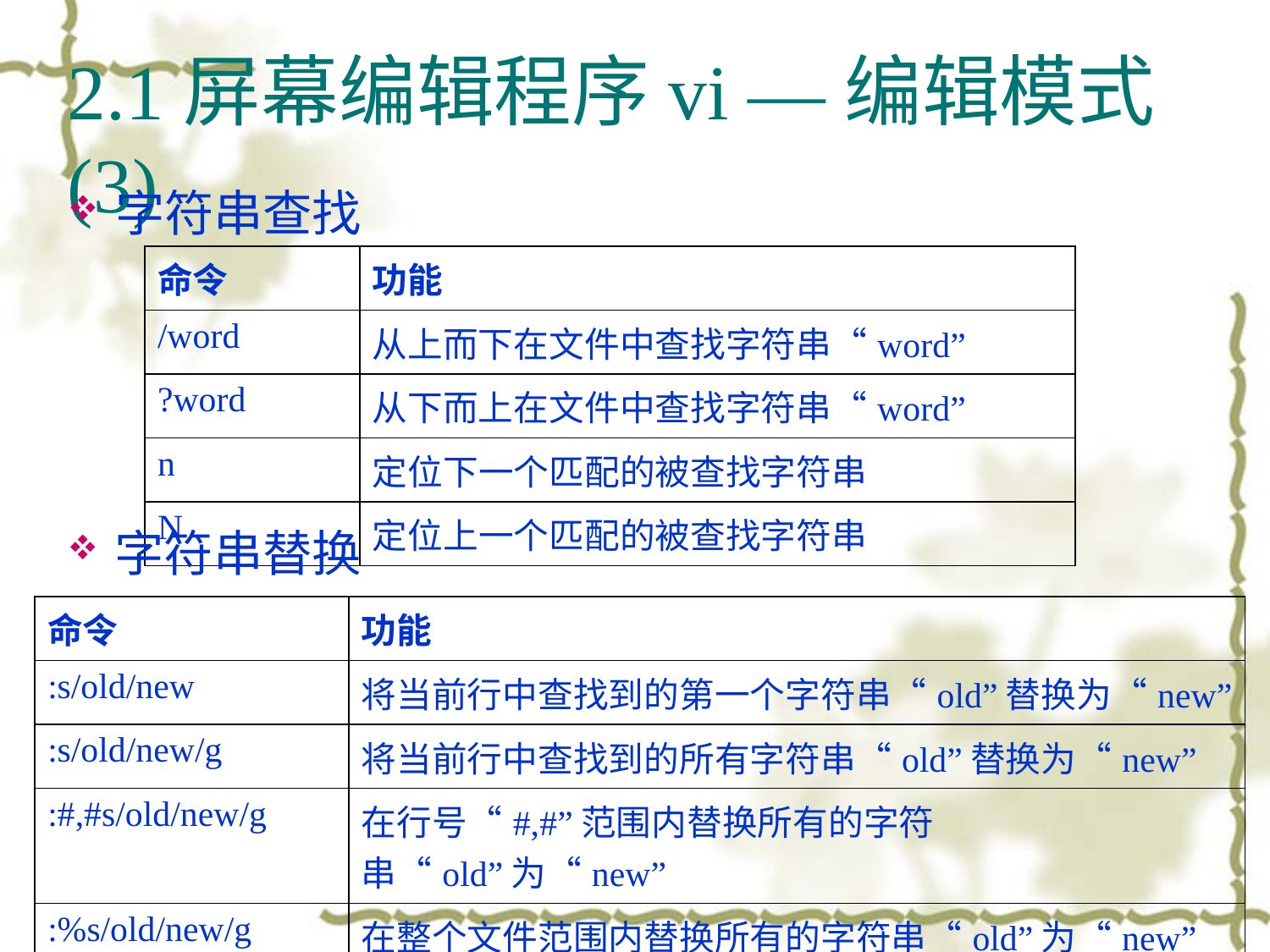

# 2.1屏幕编辑程序vi —编辑模式(3)
字符串查找
| 命令 | 功能 |
| --- | --- |
| /word | 从上而下在文件中查找字符串“word” |
| ?word | 从下而上在文件中查找字符串“word” |
| n | 定位下一个匹配的被查找字符串 |
| N | 定位上一个匹配的被查找字符串 |
字符串替换
| 命令 | 功能 |
| --- | --- |
| :s/old/new | 将当前行中查找到的第一个字符串“old”替换为“new” |
| :s/old/new/g | 将当前行中查找到的所有字符串“old”替换为“new” |
| :#,#s/old/new/g | 在行号“#,#”范围内替换所有的字符串“old”为“new” |
| :%s/old/new/g | 在整个文件范围内替换所有的字符串“old”为“new” |
| :s/old/new/c | 对每个替换动作提示用户进行确认 |